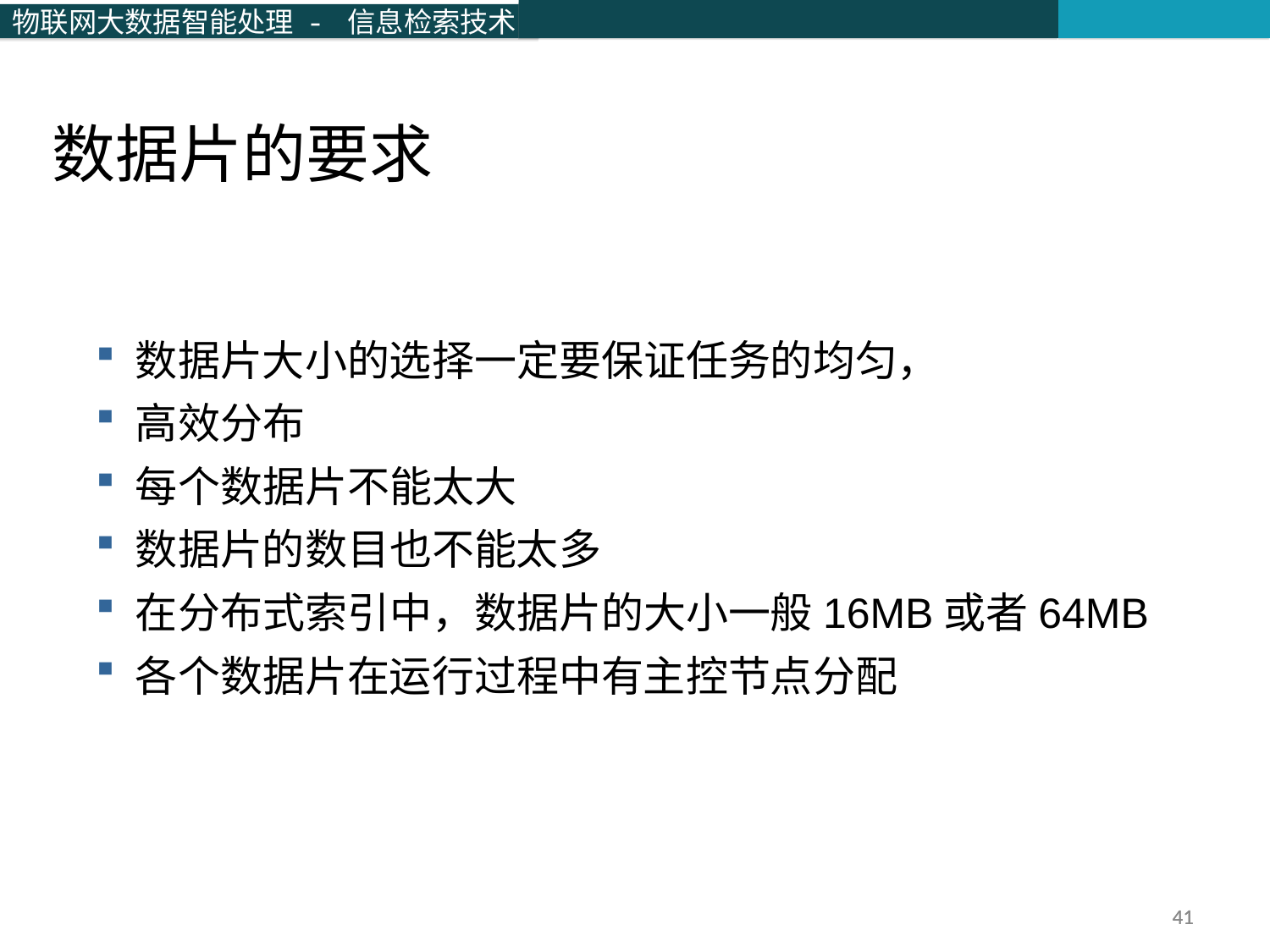

数据片的要求
数据片大小的选择一定要保证任务的均匀，
高效分布
每个数据片不能太大
数据片的数目也不能太多
在分布式索引中，数据片的大小一般16MB或者64MB
各个数据片在运行过程中有主控节点分配

41
41